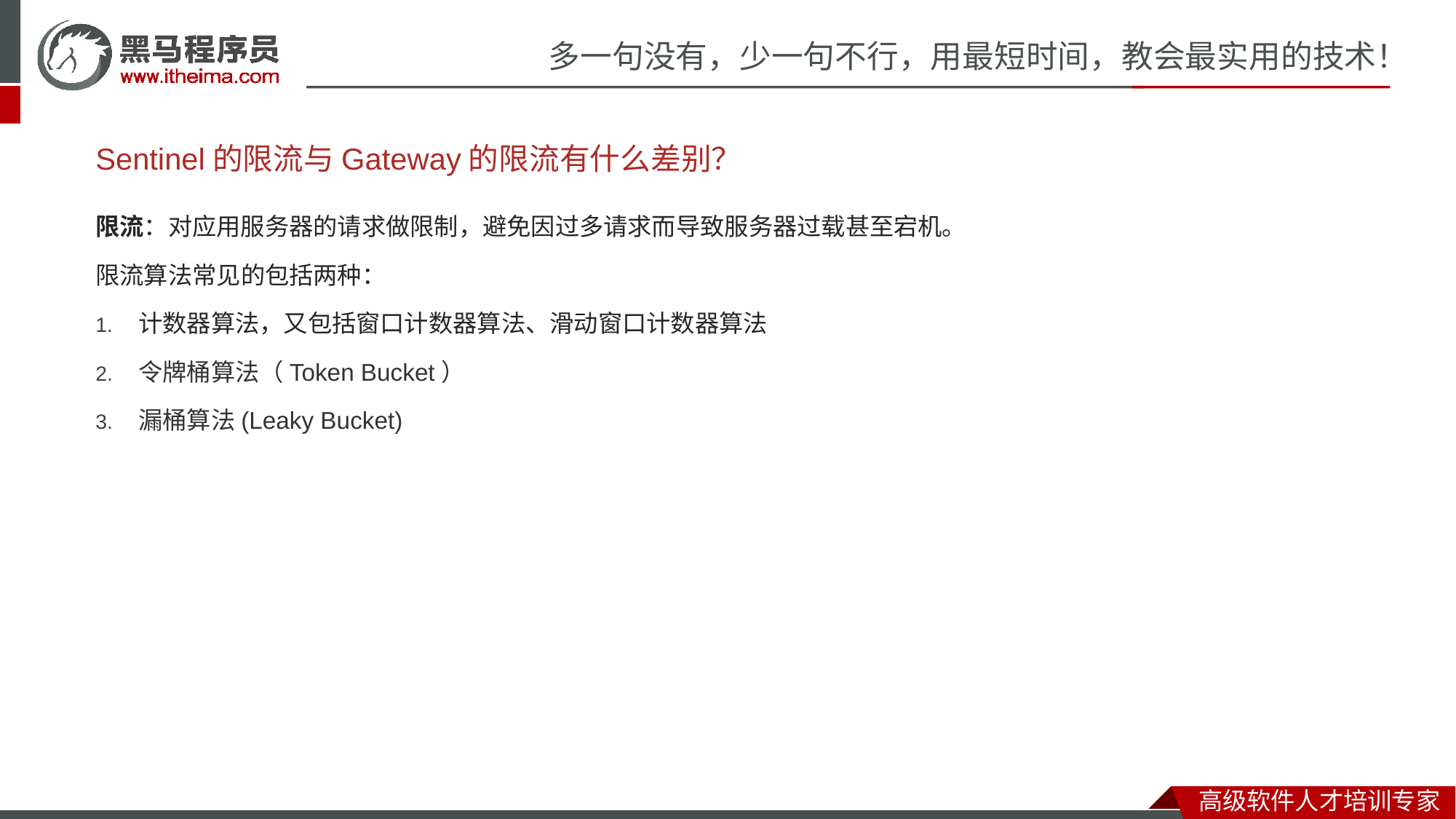

Sentinel的限流与Gateway的限流有什么差别？
限流：对应用服务器的请求做限制，避免因过多请求而导致服务器过载甚至宕机。
限流算法常见的包括两种：
计数器算法，又包括窗口计数器算法、滑动窗口计数器算法
令牌桶算法（Token Bucket）
漏桶算法(Leaky Bucket)